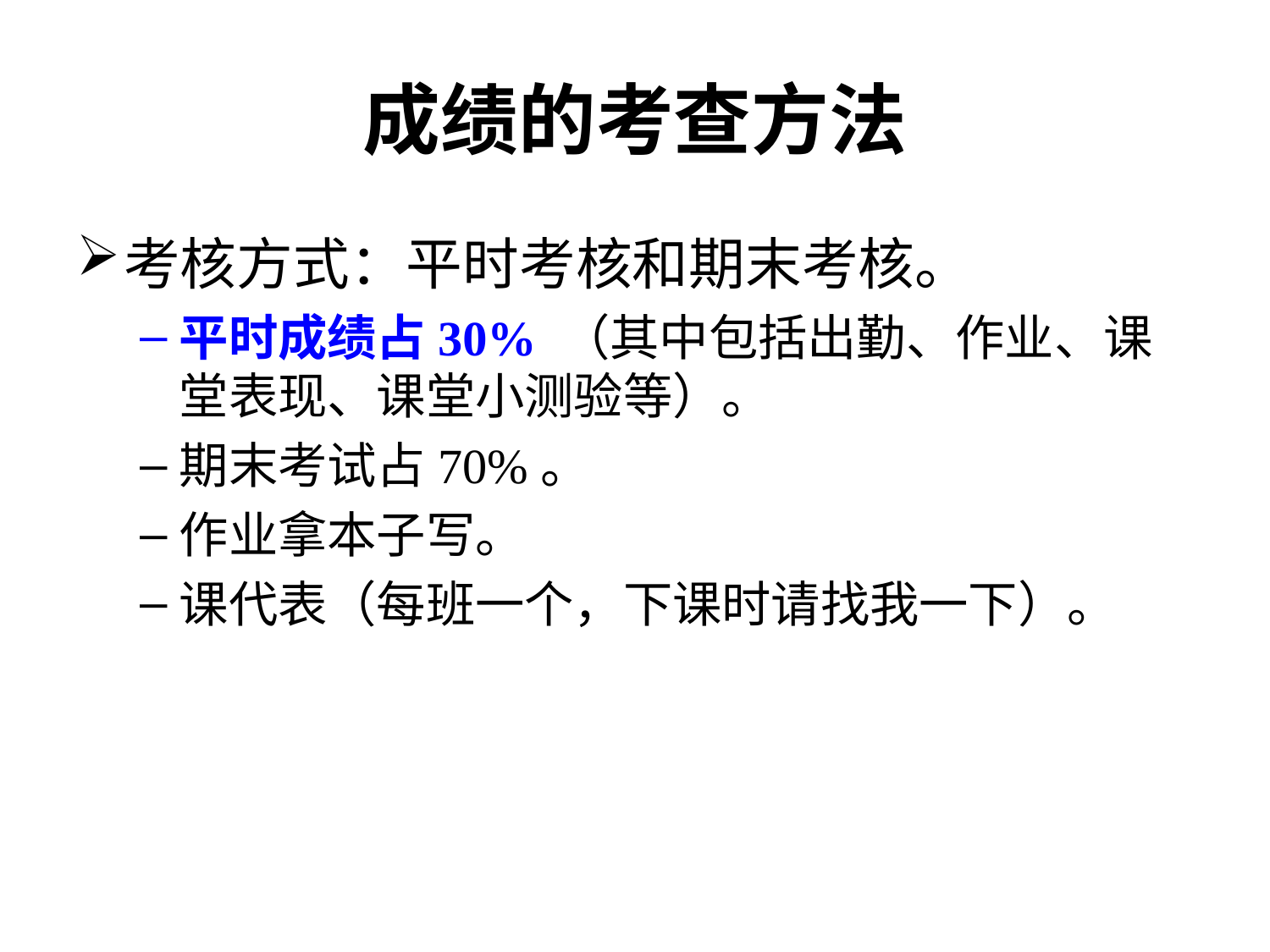

# 成绩的考查方法
考核方式：平时考核和期末考核。
平时成绩占30% （其中包括出勤、作业、课堂表现、课堂小测验等）。
期末考试占70%。
作业拿本子写。
课代表（每班一个，下课时请找我一下）。